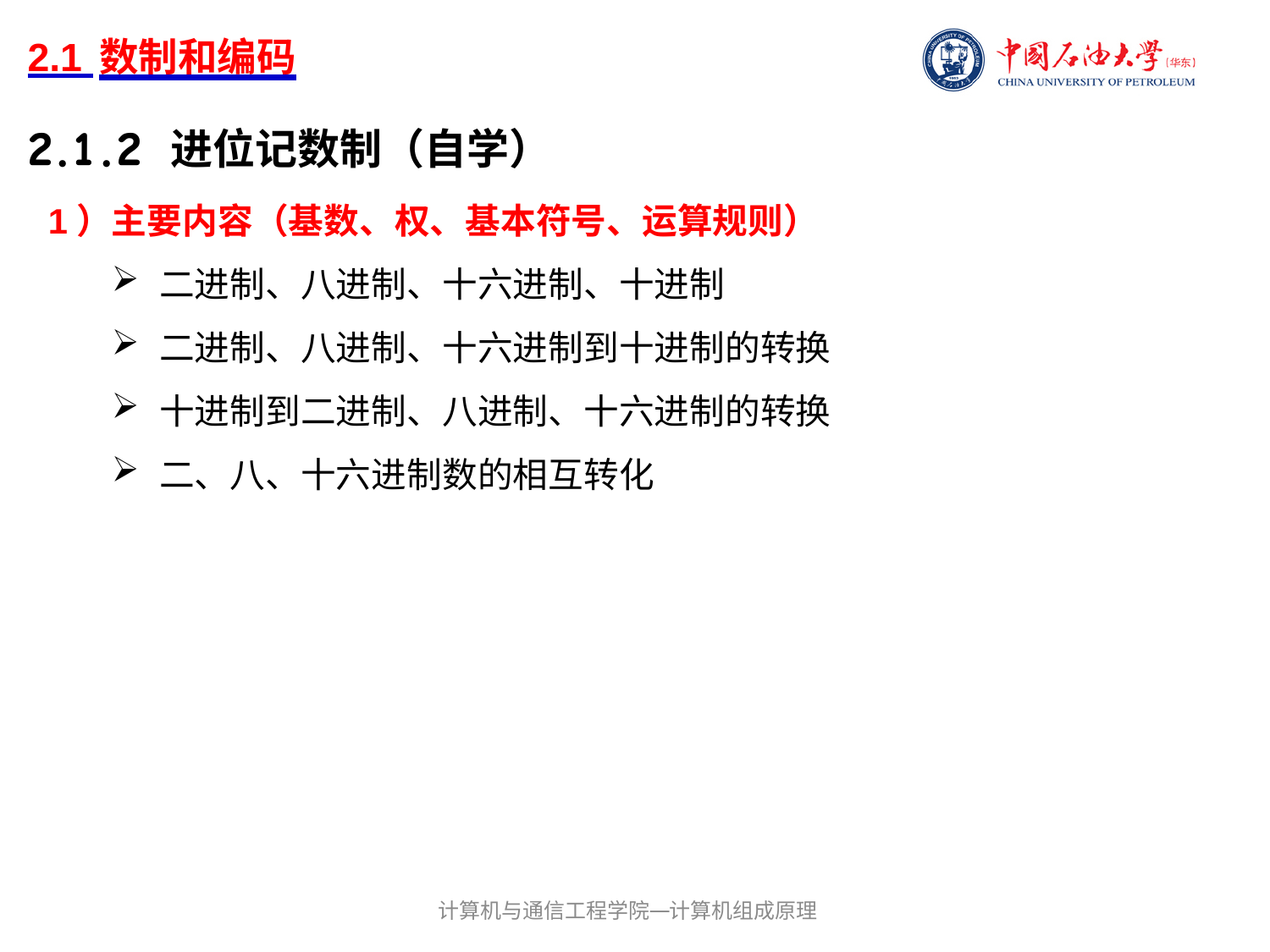

# 2.1 数制和编码
2.1.2 进位记数制（自学）

1）主要内容（基数、权、基本符号、运算规则）
二进制、八进制、十六进制、十进制
二进制、八进制、十六进制到十进制的转换
十进制到二进制、八进制、十六进制的转换
二、八、十六进制数的相互转化
13

计算机与通信工程学院—计算机组成原理